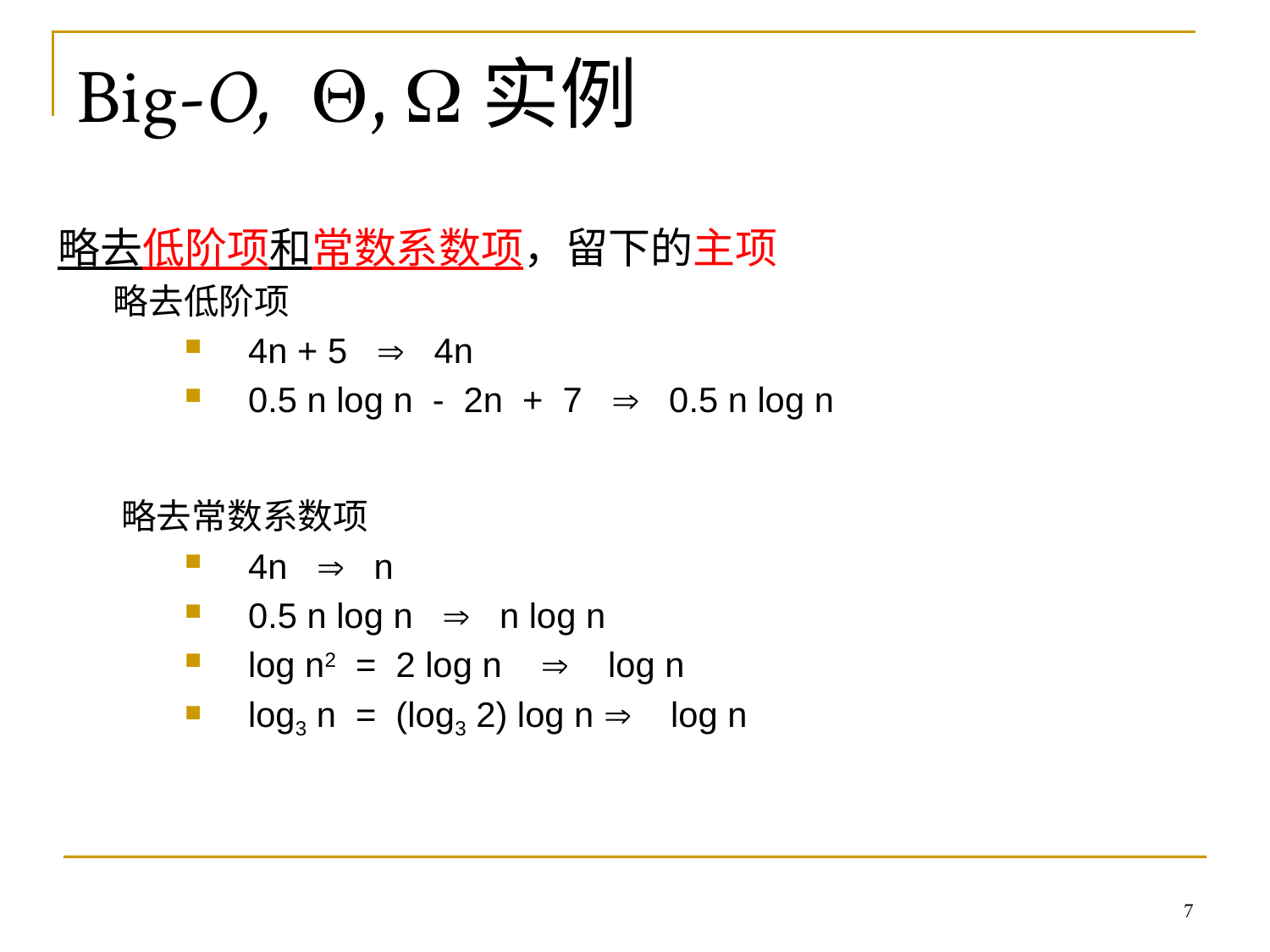

# Big-O, Θ, Ω实例
略去低阶项和常数系数项，留下的主项
      略去低阶项
4n + 5   ⇒   4n
0.5 n log n  -  2n  +  7   ⇒   0.5 n log n

略去常数系数项
4n   ⇒   n
0.5 n log n   ⇒   n log n
log n2  =  2 log n    ⇒    log n
log3 n  =  (log3 2) log n ⇒    log n
7